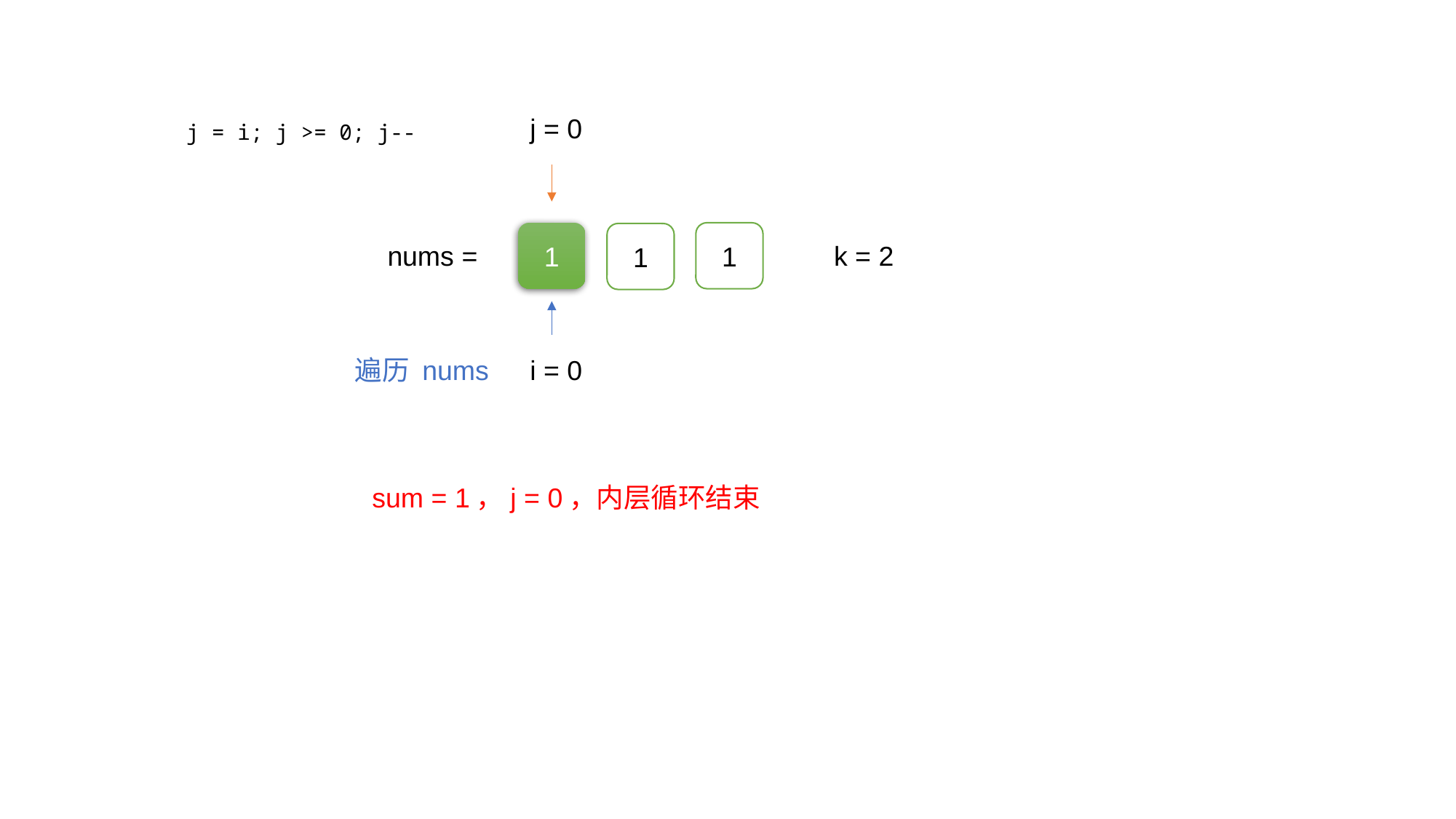

j = 0
j = i; j >= 0; j--
1
1
1
nums =
k = 2
遍历 nums
i = 0
sum = 1，j = 0，内层循环结束